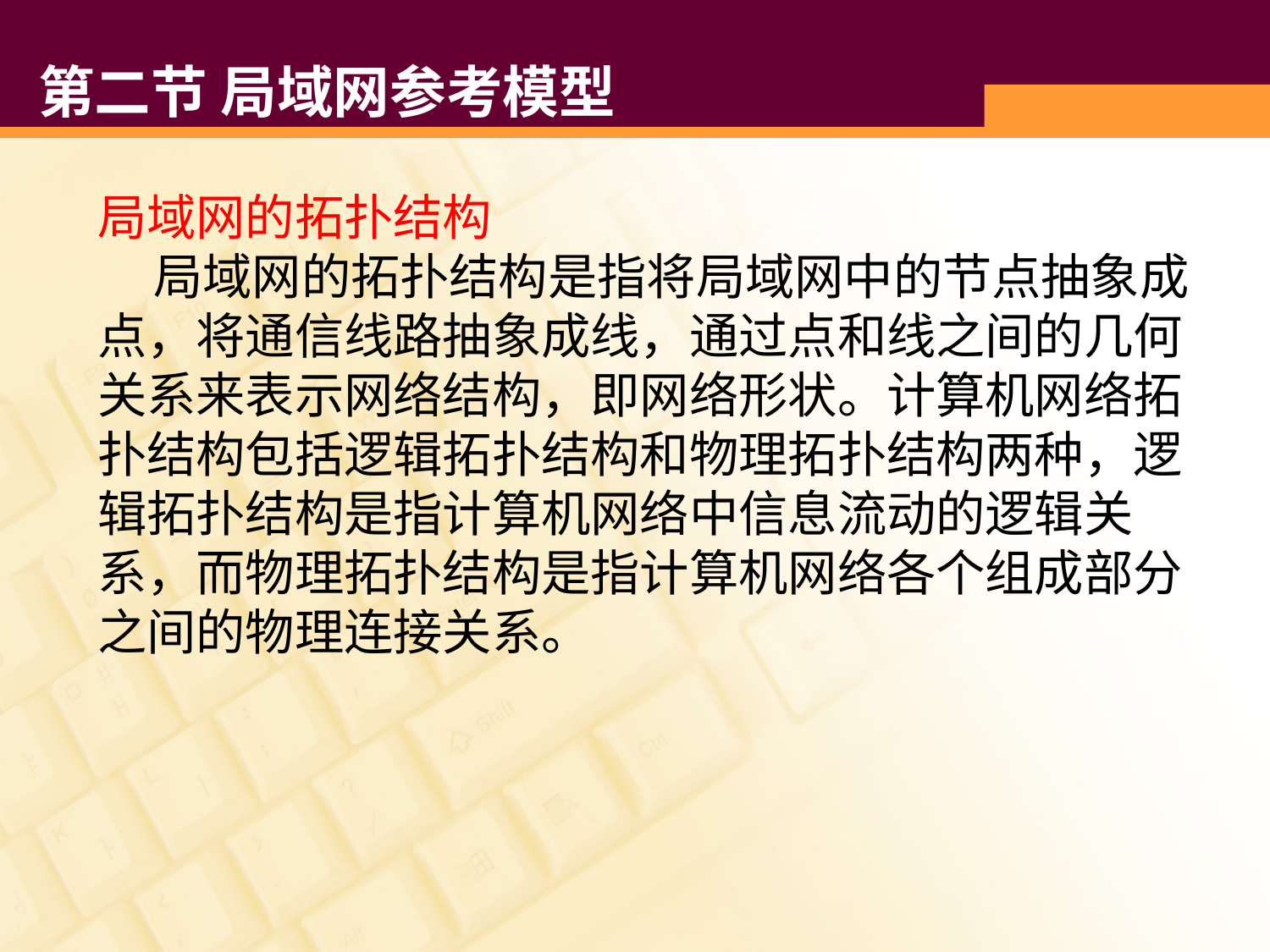

# 第二节 局域网参考模型
局域网的拓扑结构
    局域网的拓扑结构是指将局域网中的节点抽象成点，将通信线路抽象成线，通过点和线之间的几何关系来表示网络结构，即网络形状。计算机网络拓扑结构包括逻辑拓扑结构和物理拓扑结构两种，逻辑拓扑结构是指计算机网络中信息流动的逻辑关系，而物理拓扑结构是指计算机网络各个组成部分之间的物理连接关系。